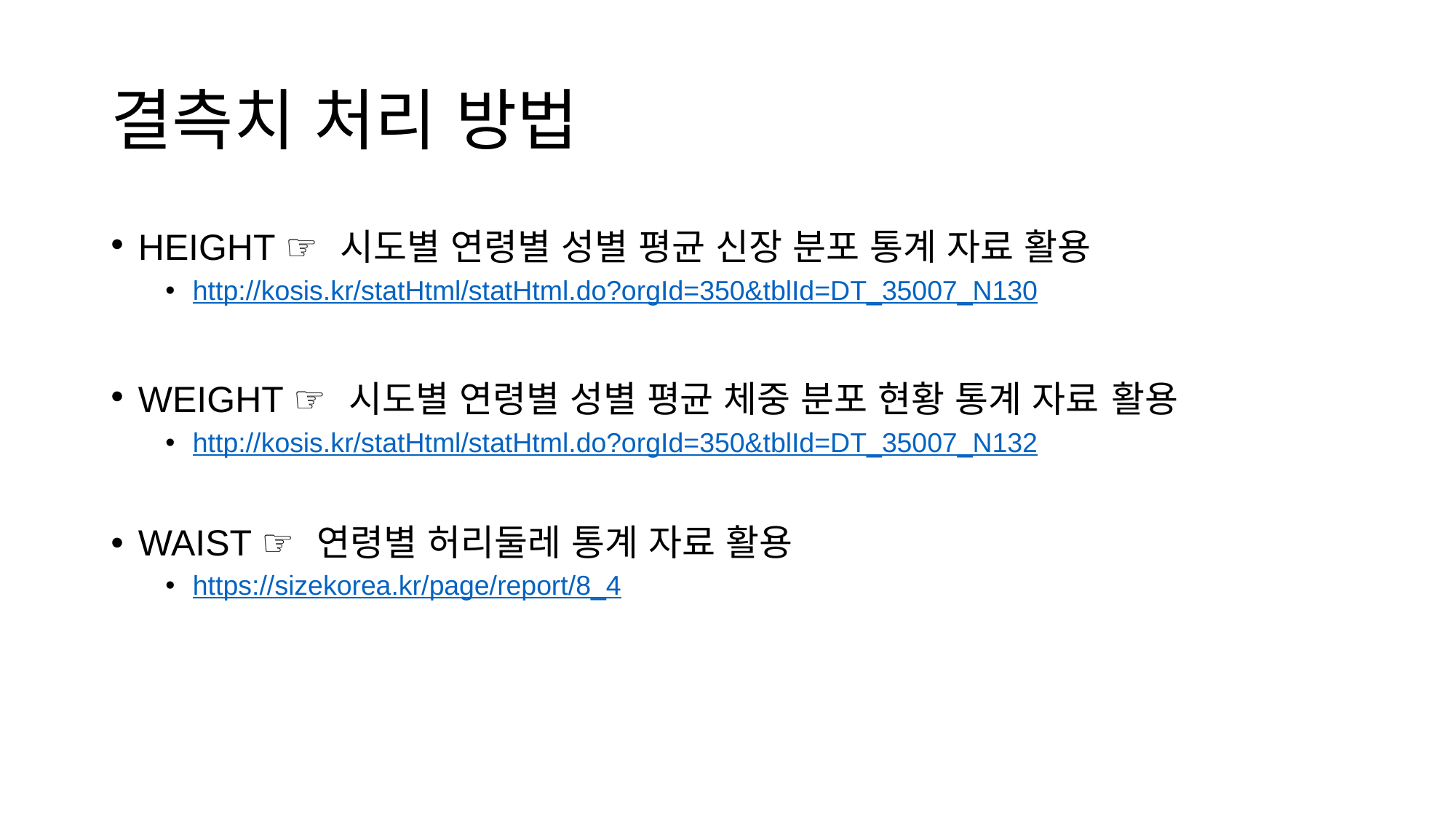

# 결측치 처리 방법
HEIGHT ☞ 시도별 연령별 성별 평균 신장 분포 통계 자료 활용
http://kosis.kr/statHtml/statHtml.do?orgId=350&tblId=DT_35007_N130

WEIGHT ☞ 시도별 연령별 성별 평균 체중 분포 현황 통계 자료 활용
http://kosis.kr/statHtml/statHtml.do?orgId=350&tblId=DT_35007_N132

WAIST ☞ 연령별 허리둘레 통계 자료 활용
https://sizekorea.kr/page/report/8_4